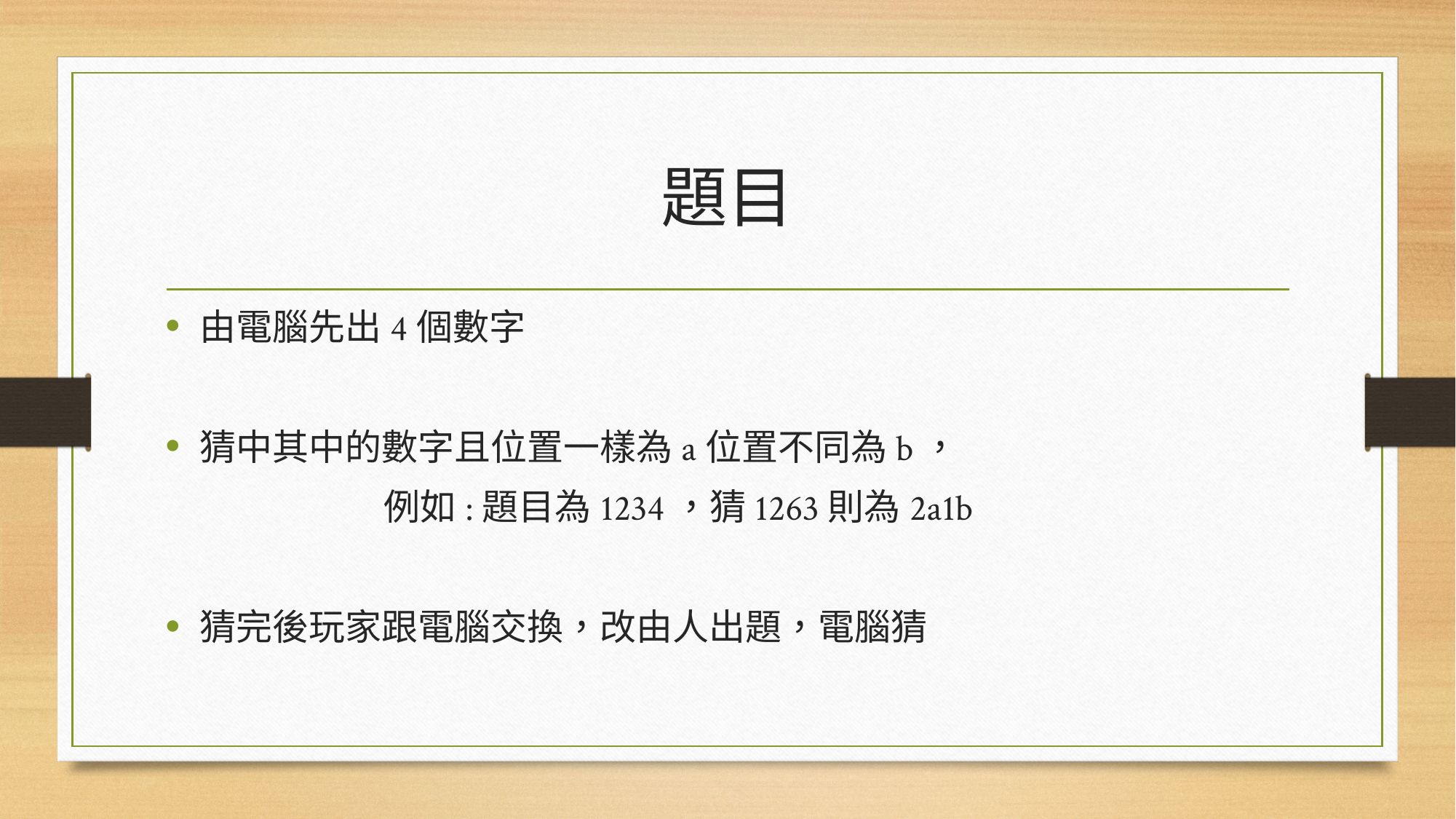

# 題目
由電腦先出4個數字

猜中其中的數字且位置一樣為a位置不同為b，
		例如:題目為1234，猜1263則為2a1b

猜完後玩家跟電腦交換，改由人出題，電腦猜